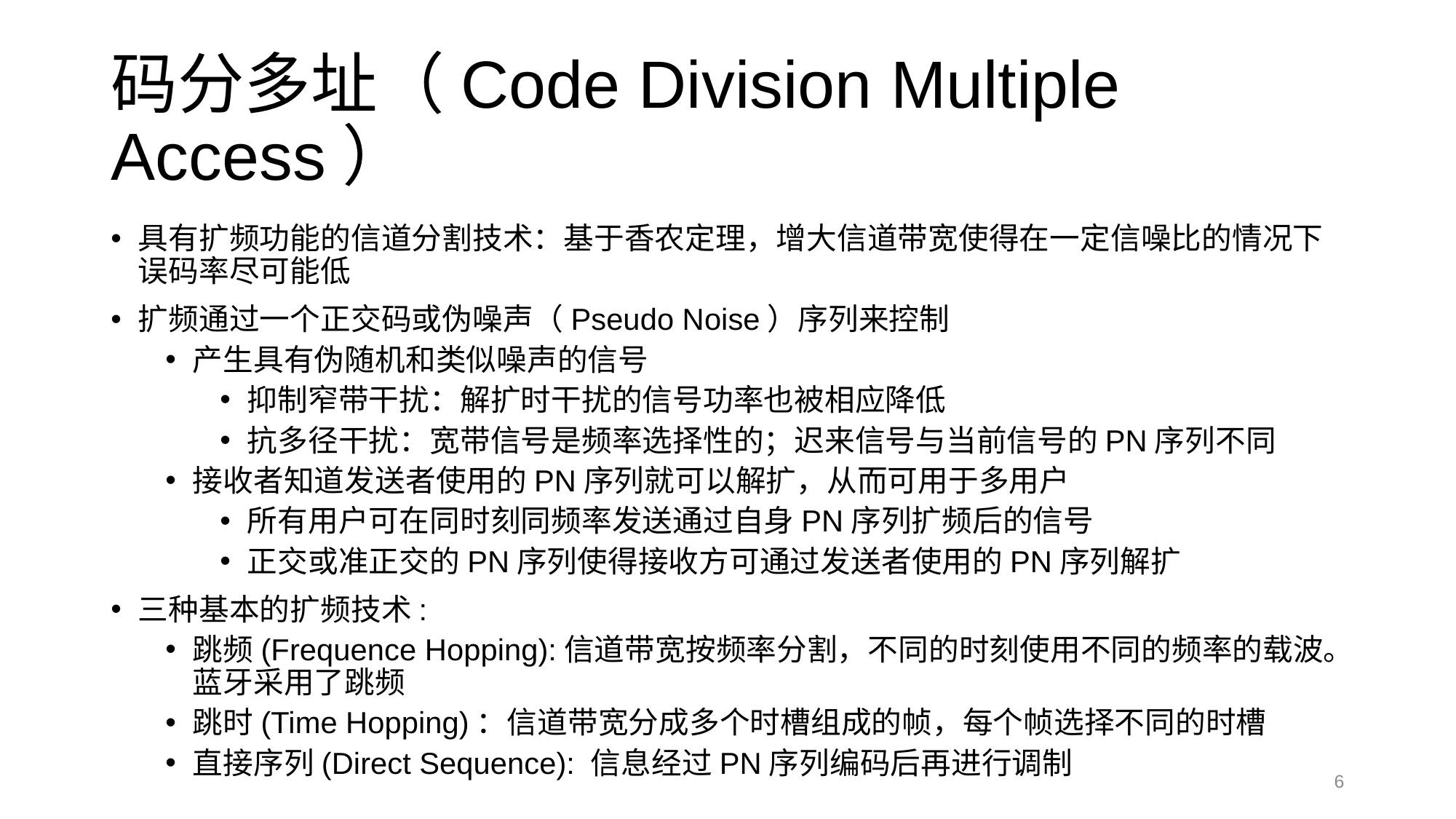

# 码分多址（Code Division Multiple Access）
具有扩频功能的信道分割技术：基于香农定理，增大信道带宽使得在一定信噪比的情况下误码率尽可能低
扩频通过一个正交码或伪噪声（Pseudo Noise）序列来控制
产生具有伪随机和类似噪声的信号
抑制窄带干扰：解扩时干扰的信号功率也被相应降低
抗多径干扰：宽带信号是频率选择性的；迟来信号与当前信号的PN序列不同
接收者知道发送者使用的PN序列就可以解扩，从而可用于多用户
所有用户可在同时刻同频率发送通过自身PN序列扩频后的信号
正交或准正交的PN序列使得接收方可通过发送者使用的PN序列解扩
三种基本的扩频技术:
跳频(Frequence Hopping):信道带宽按频率分割，不同的时刻使用不同的频率的载波。蓝牙采用了跳频
跳时(Time Hopping)：信道带宽分成多个时槽组成的帧，每个帧选择不同的时槽
直接序列(Direct Sequence): 信息经过PN序列编码后再进行调制
6